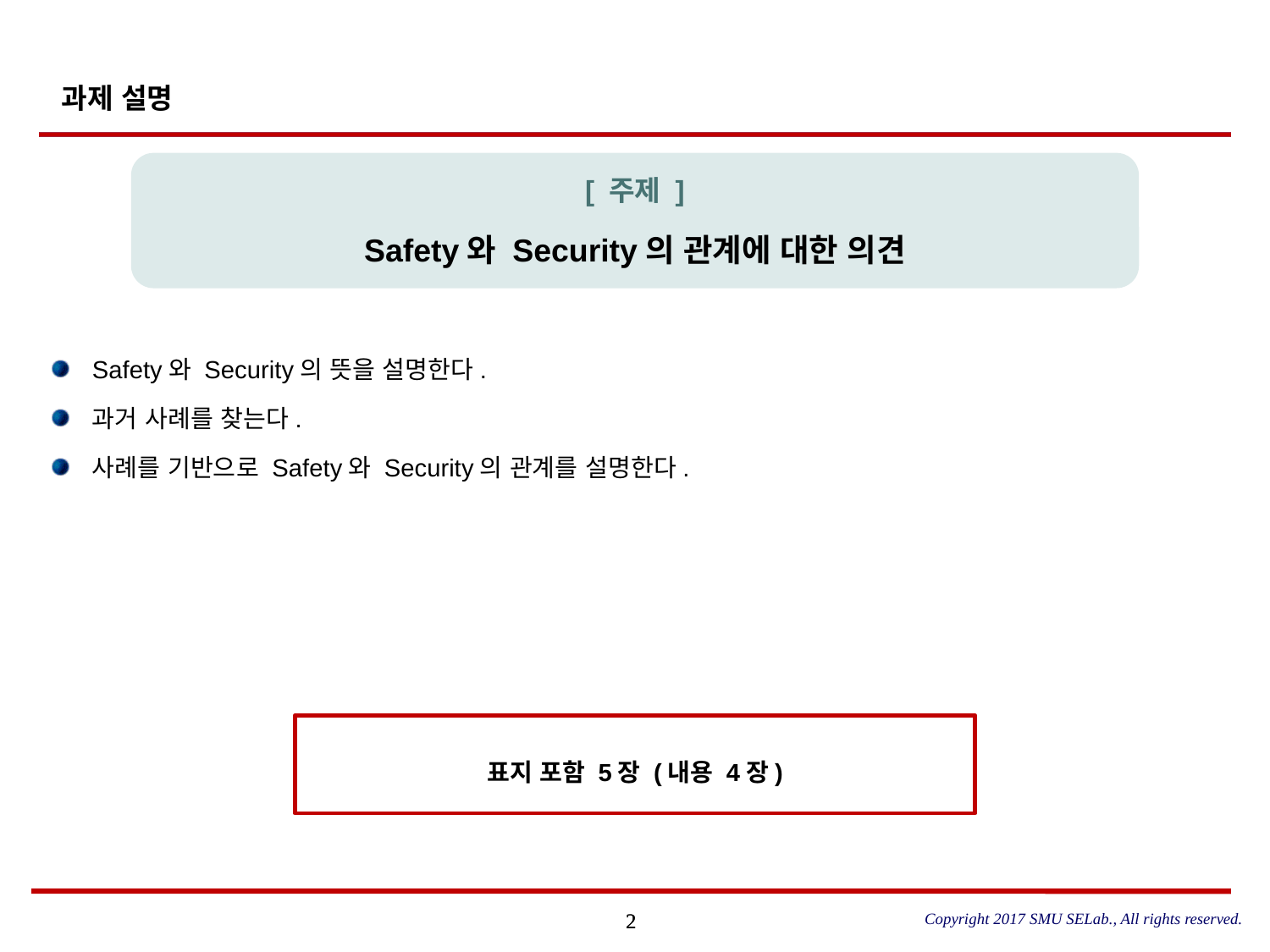

# 과제 설명

Safety와 Security의 뜻을 설명한다.
과거 사례를 찾는다.
사례를 기반으로 Safety와 Security의 관계를 설명한다.

[ 주제 ]

Safety와 Security의 관계에 대한 의견
표지 포함 5장 (내용 4장)
Copyright 2017 SMU SELab., All rights reserved.